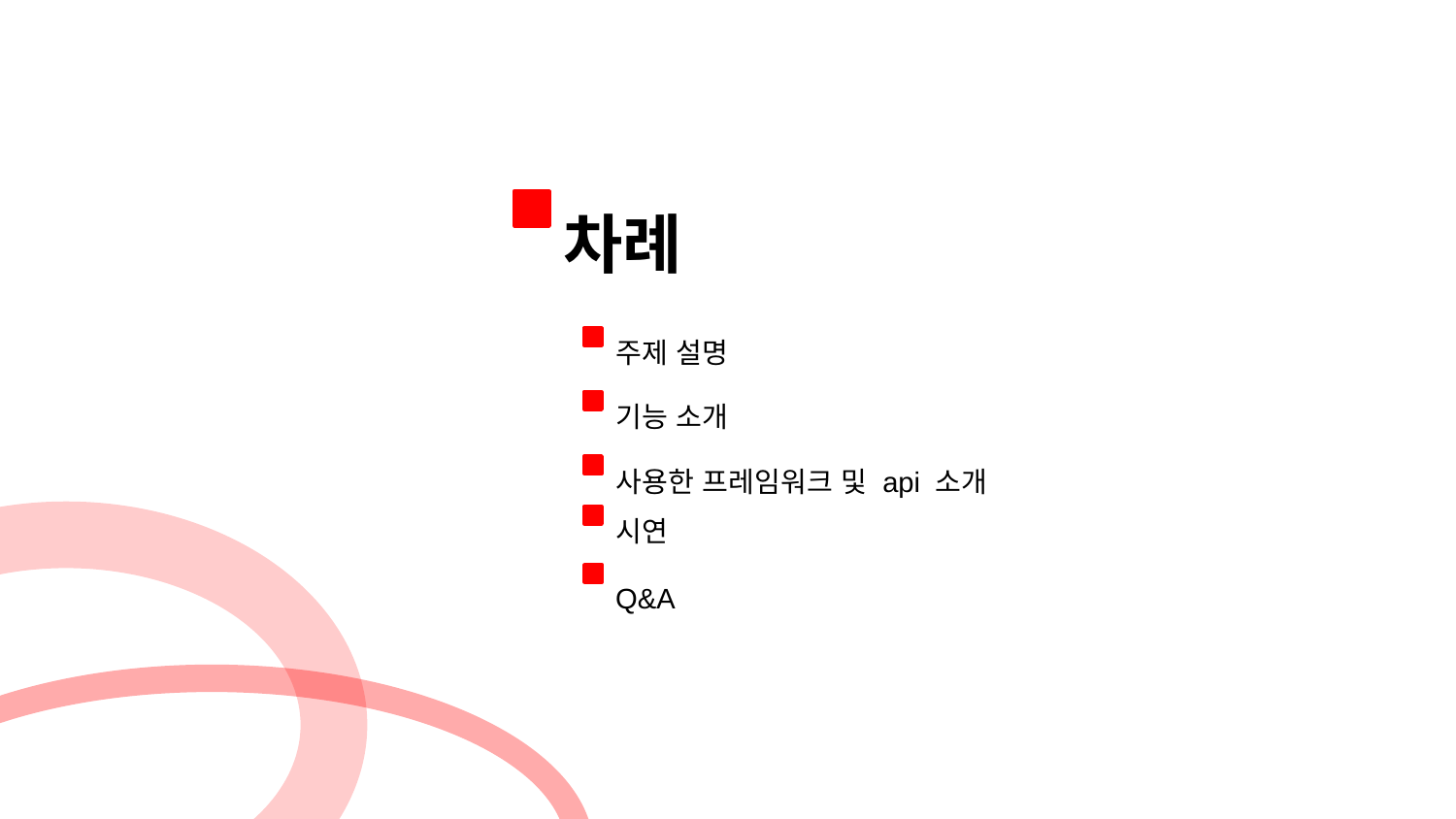

차례

주제 설명

기능 소개

사용한 프레임워크 및 api 소개

Q&A

시연